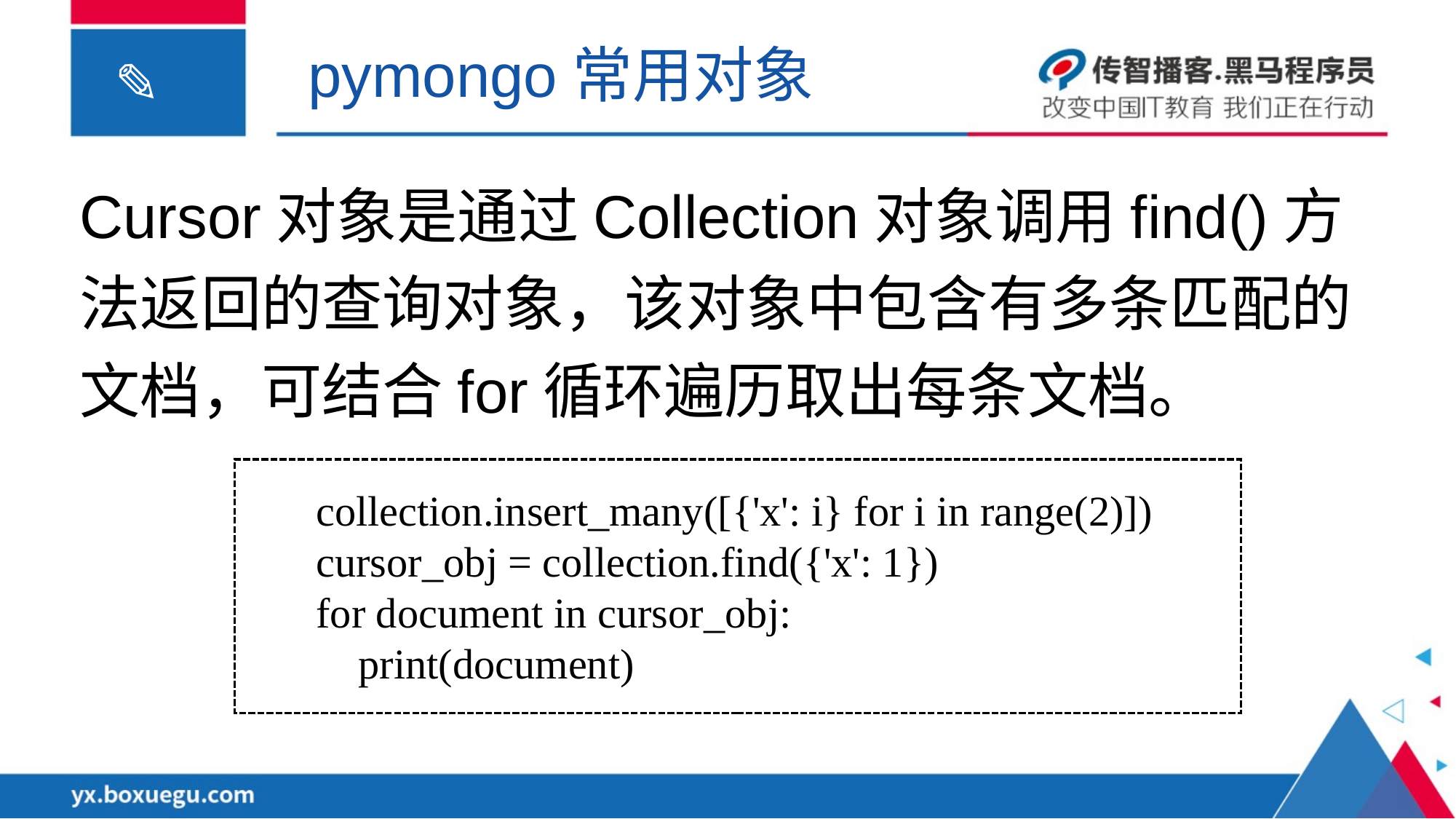

pymongo常用对象
Cursor对象是通过Collection对象调用find()方法返回的查询对象，该对象中包含有多条匹配的文档，可结合for循环遍历取出每条文档。

collection.insert_many([{'x': i} for i in range(2)])
cursor_obj = collection.find({'x': 1})
for document in cursor_obj:
    print(document)